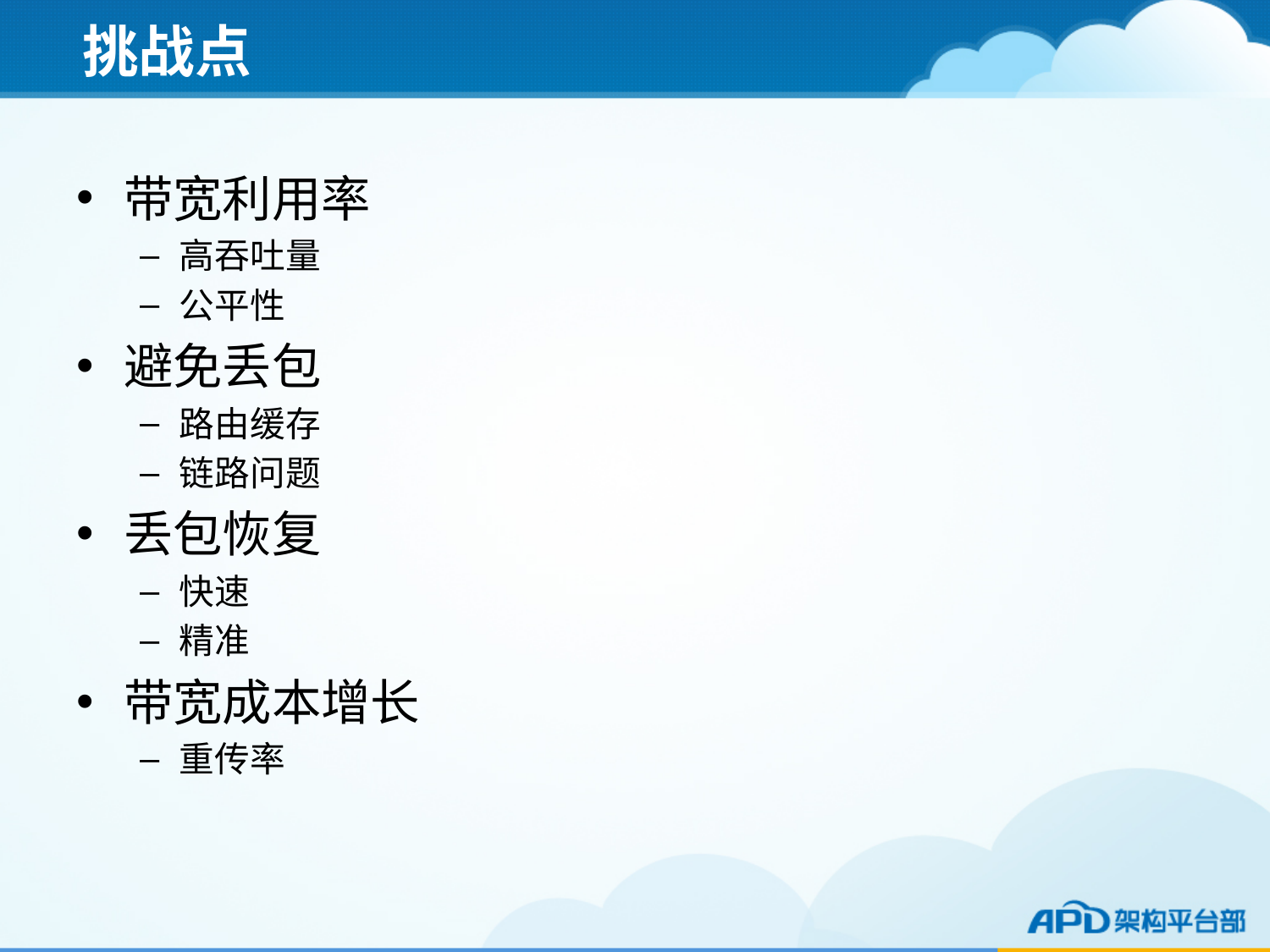

# 挑战点
带宽利用率
高吞吐量
公平性
避免丢包
路由缓存
链路问题
丢包恢复
快速
精准
带宽成本增长
重传率